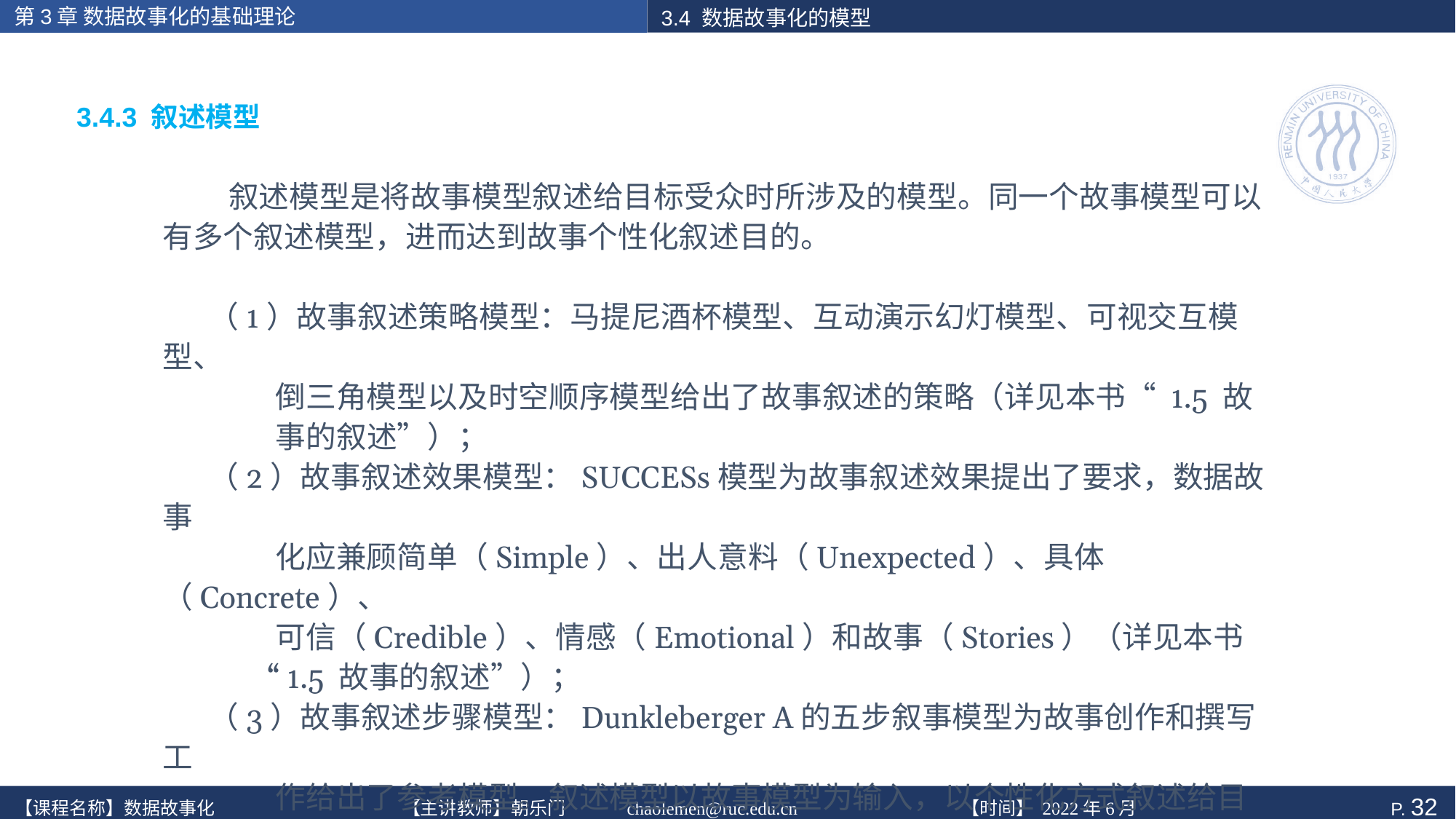

3.4.3 叙述模型
    叙述模型是将故事模型叙述给目标受众时所涉及的模型。同一个故事模型可以有多个叙述模型，进而达到故事个性化叙述目的。

 （1）故事叙述策略模型：马提尼酒杯模型、互动演示幻灯模型、可视交互模型、
           倒三角模型以及时空顺序模型给出了故事叙述的策略（详见本书“ 1.5 故
           事的叙述”）；
 （2）故事叙述效果模型：SUCCESs模型为故事叙述效果提出了要求，数据故事
           化应兼顾简单（Simple）、出人意料（Unexpected）、具体（Concrete）、
           可信（Credible）、情感（Emotional）和故事（Stories）（详见本书
          “ 1.5 故事的叙述”）；
 （3）故事叙述步骤模型：Dunkleberger A的五步叙事模型为故事创作和撰写工
           作给出了参考模型。叙述模型以故事模型为输入，以个性化方式叙述给目
           标受众的主要依据，也是数据故事化模型链的输出模型。